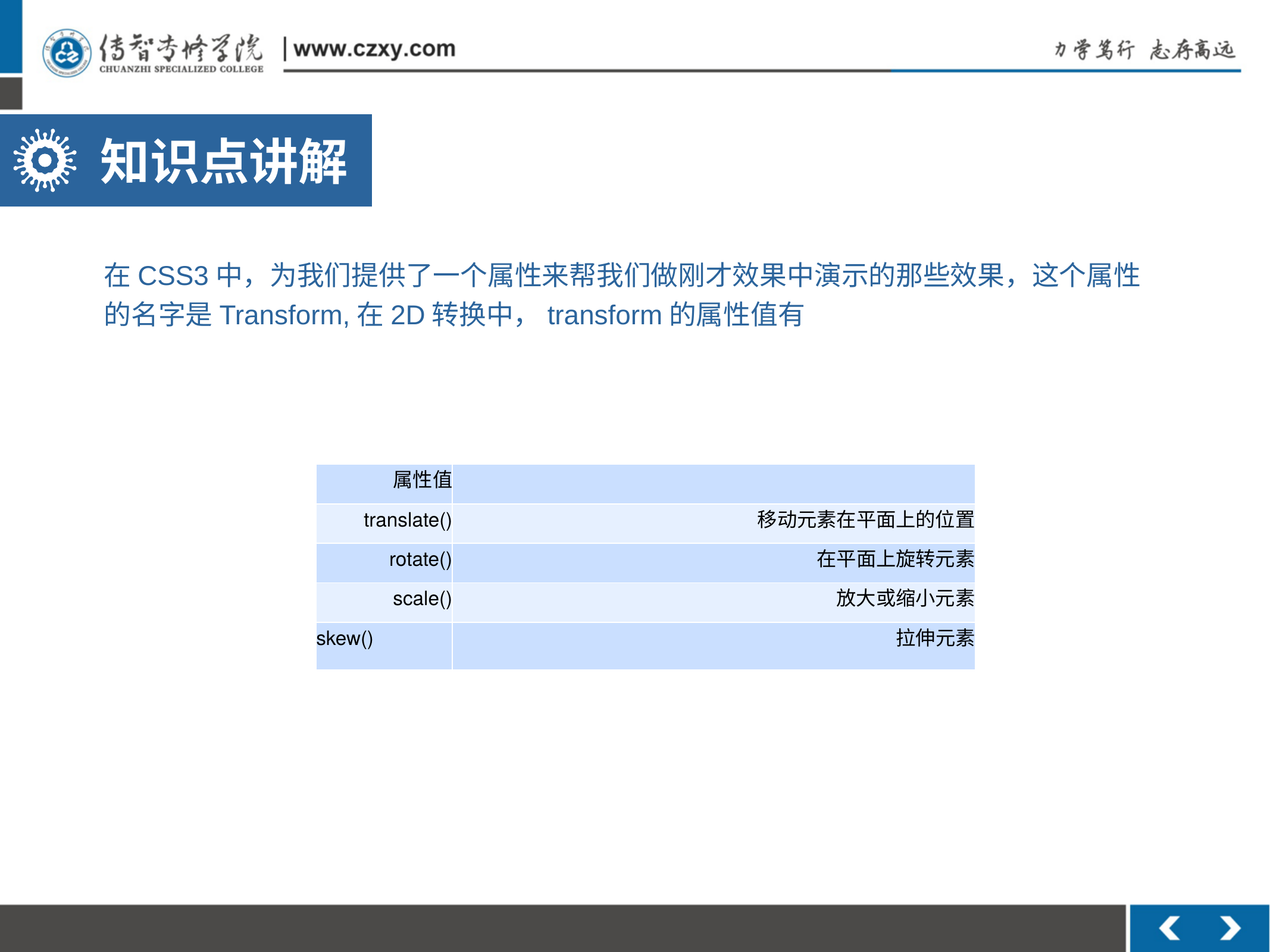

知识点讲解
在CSS3中，为我们提供了一个属性来帮我们做刚才效果中演示的那些效果，这个属性的名字是Transform,在2D转换中，transform的属性值有
| 属性值 |  |
| --- | --- |
| translate() | 移动元素在平面上的位置 |
| rotate() | 在平面上旋转元素 |
| scale() | 放大或缩小元素 |
| skew() | 拉伸元素 |